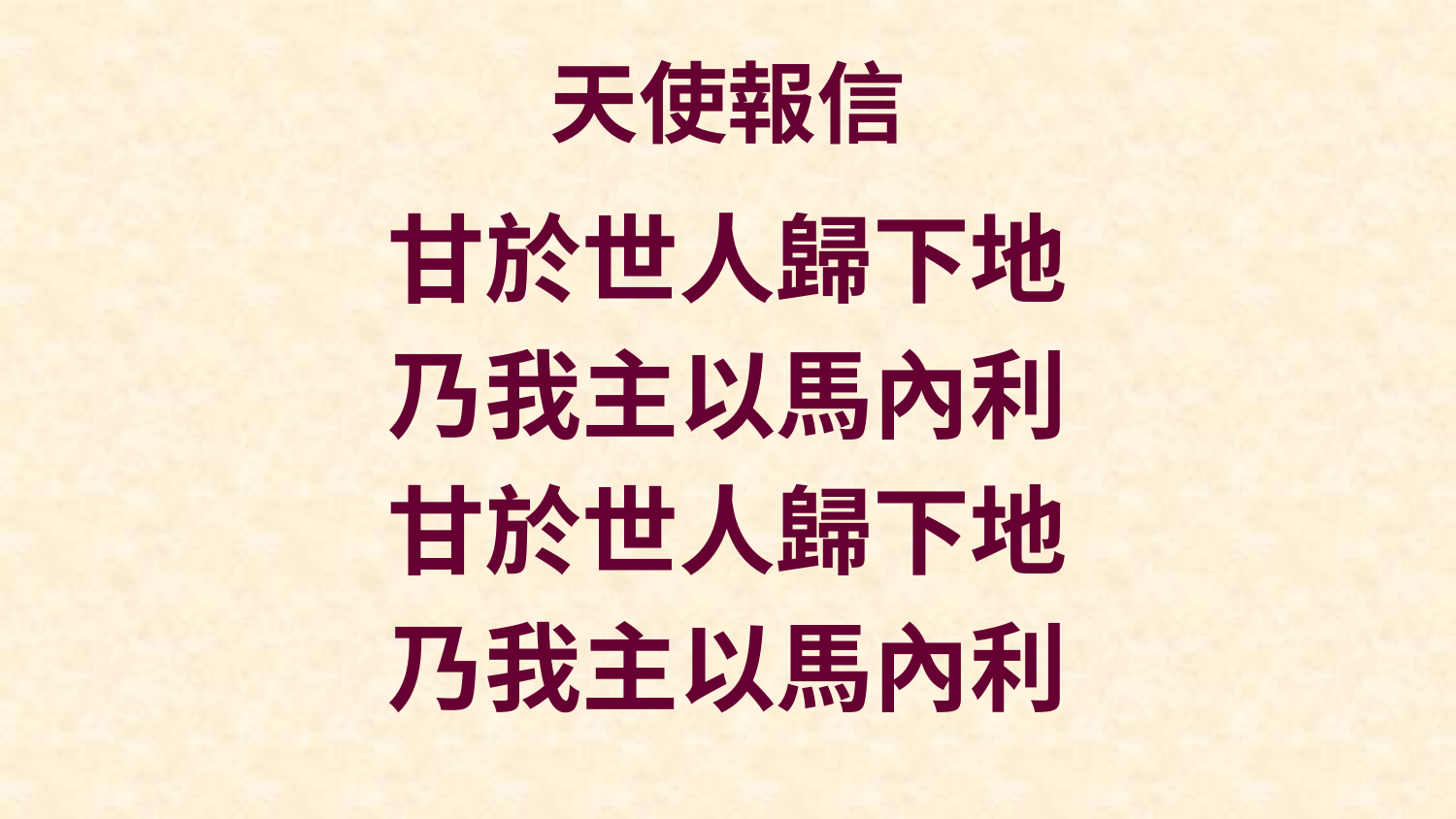

# 天使報信
甘於世人歸下地
乃我主以馬內利
甘於世人歸下地
乃我主以馬內利